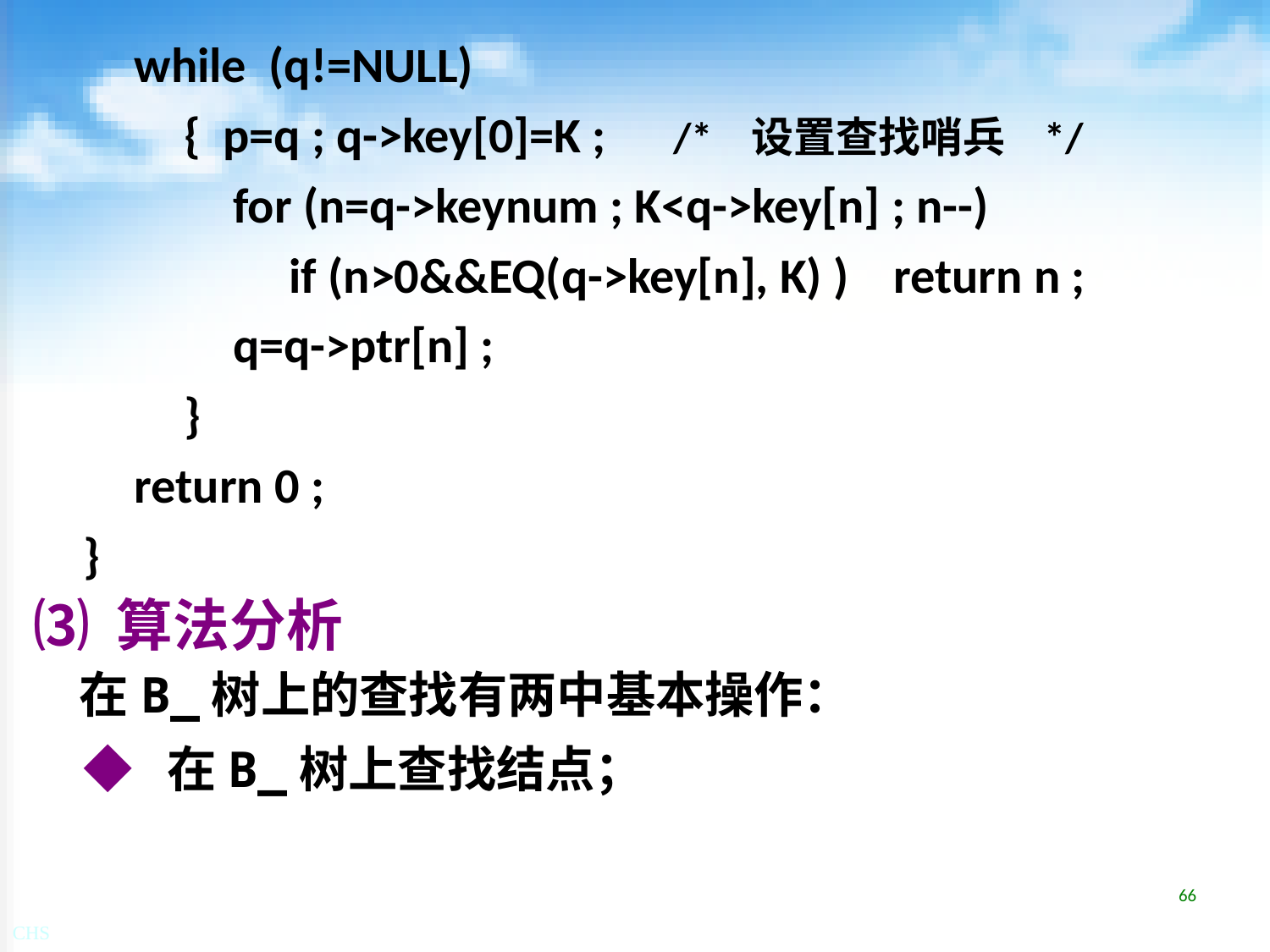

while  (q!=NULL)
{  p=q ; q->key[0]=K ;      /*   设置查找哨兵   */
for (n=q->keynum ; K<q->key[n] ; n--)
     if (n>0&&EQ(q->key[n], K) )    return n ;
q=q->ptr[n] ;
}
return 0 ;
}
⑶ 算法分析
   在B_树上的查找有两中基本操作：
◆  在B_树上查找结点；
66